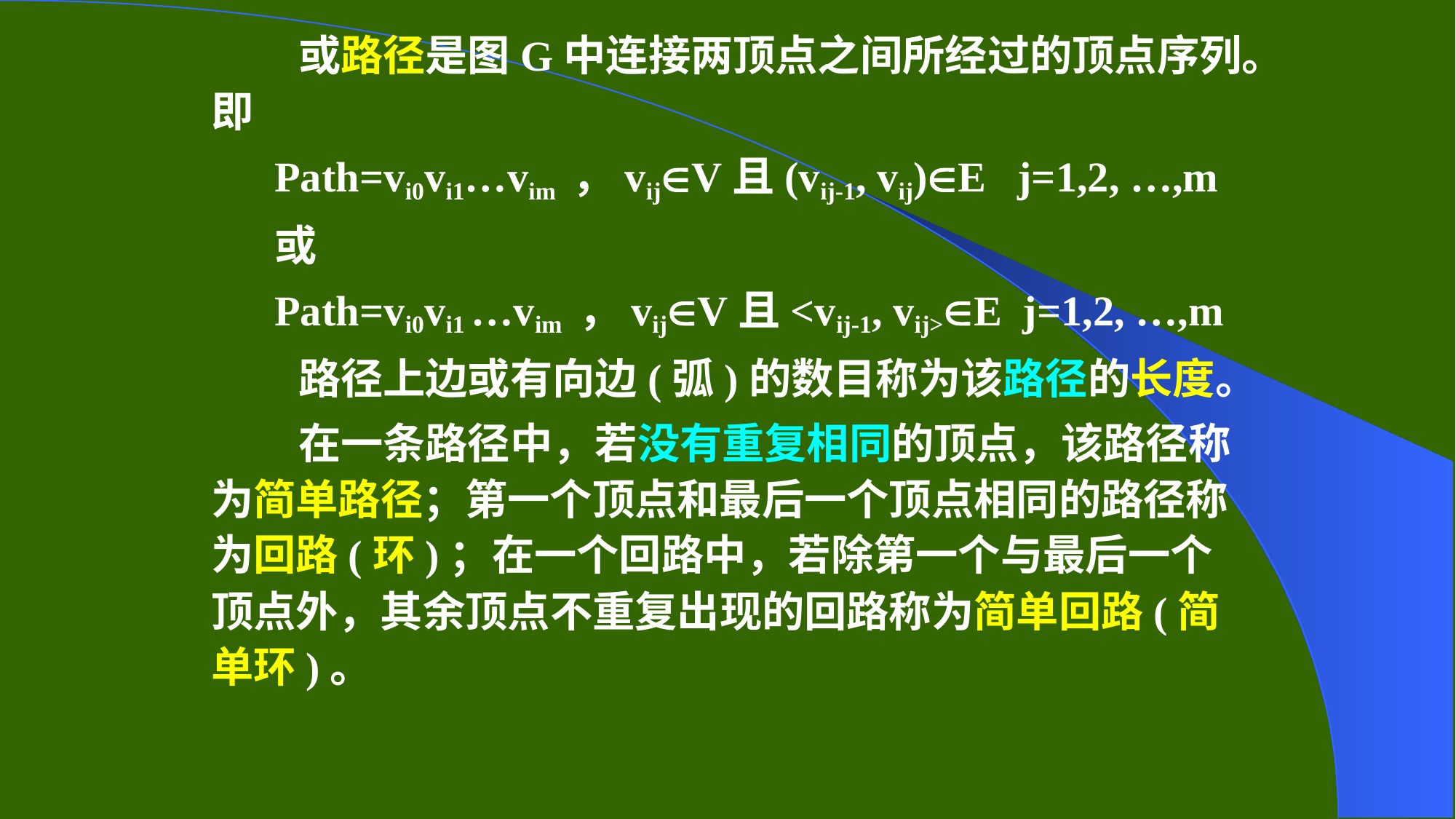

或路径是图G中连接两顶点之间所经过的顶点序列。即
Path=vi0vi1…vim ，vij∈V且(vij-1, vij)∈E   j=1,2, …,m
或
Path=vi0vi1 …vim ，vij∈V且<vij-1, vij>∈E  j=1,2, …,m
        路径上边或有向边(弧)的数目称为该路径的长度。
        在一条路径中，若没有重复相同的顶点，该路径称为简单路径；第一个顶点和最后一个顶点相同的路径称为回路(环)；在一个回路中，若除第一个与最后一个顶点外，其余顶点不重复出现的回路称为简单回路(简单环)。